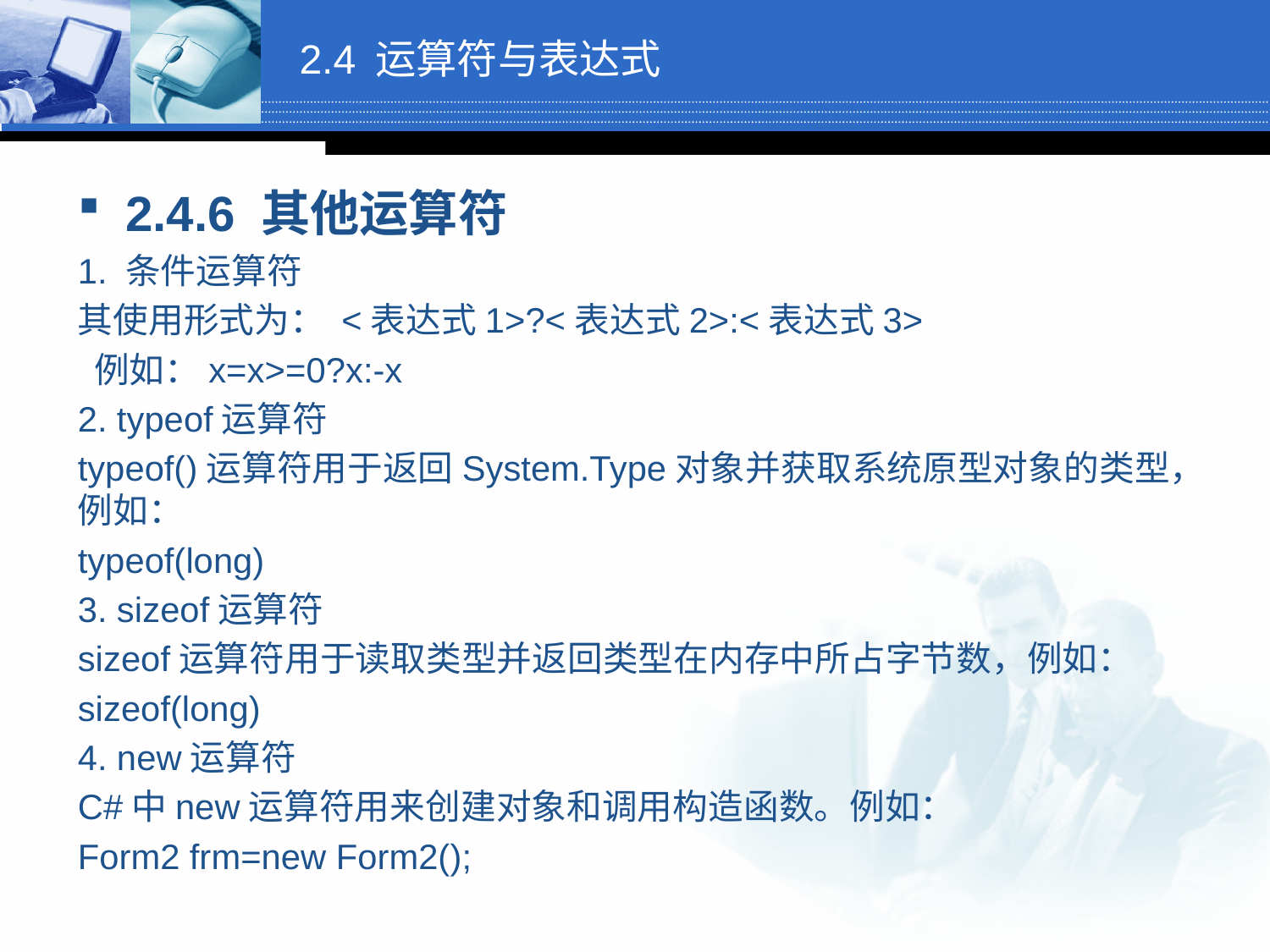

# 2.4 运算符与表达式
2.4.6 其他运算符
1. 条件运算符
其使用形式为： <表达式1>?<表达式2>:<表达式3>
 例如：x=x>=0?x:-x
2. typeof运算符
typeof()运算符用于返回System.Type对象并获取系统原型对象的类型，例如：
typeof(long)
3. sizeof运算符
sizeof运算符用于读取类型并返回类型在内存中所占字节数，例如：
sizeof(long)
4. new运算符
C#中new运算符用来创建对象和调用构造函数。例如：
Form2 frm=new Form2();